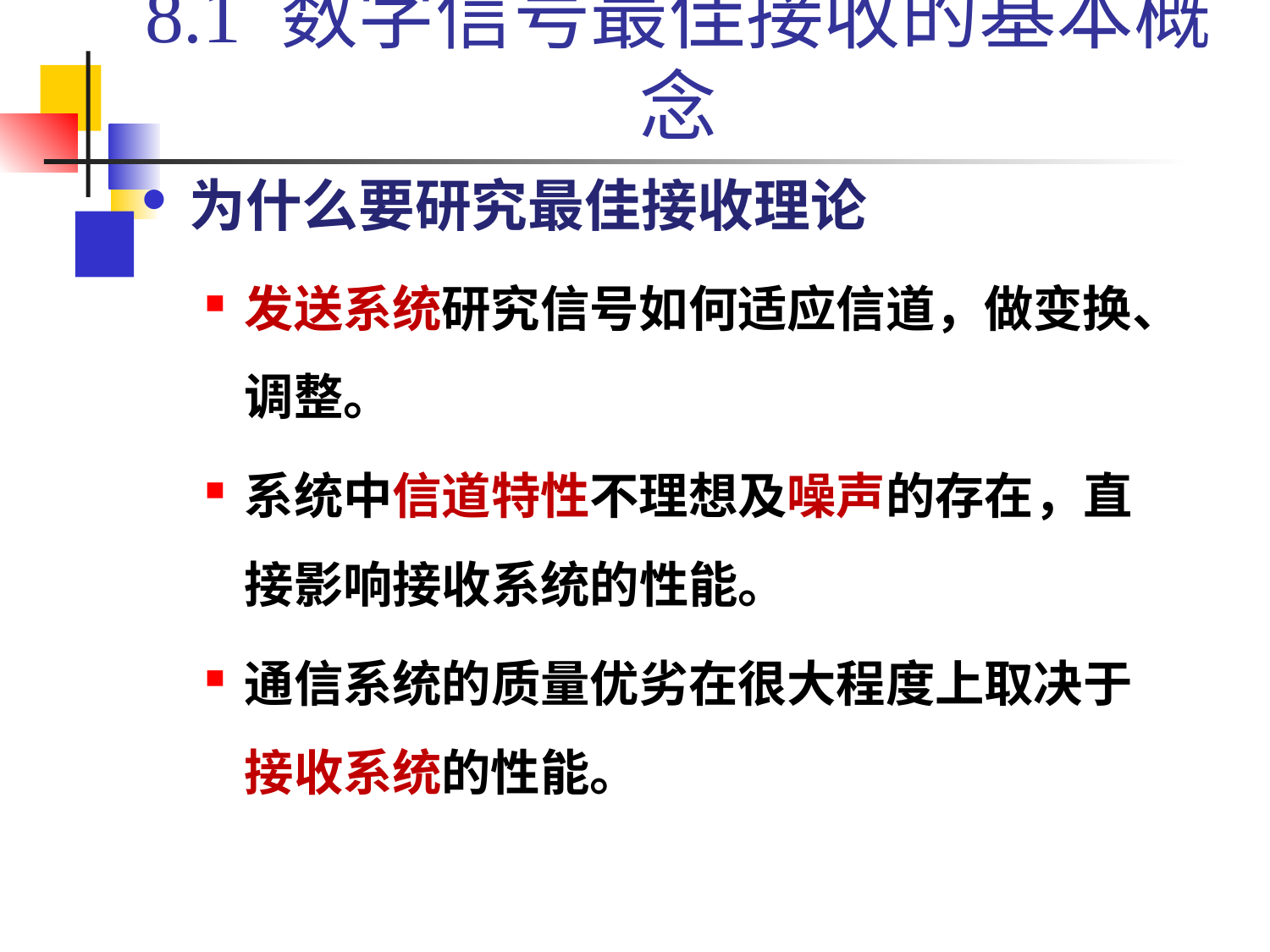

# 8.1 数字信号最佳接收的基本概念
为什么要研究最佳接收理论
发送系统研究信号如何适应信道，做变换、调整。
系统中信道特性不理想及噪声的存在，直接影响接收系统的性能。
通信系统的质量优劣在很大程度上取决于接收系统的性能。

2